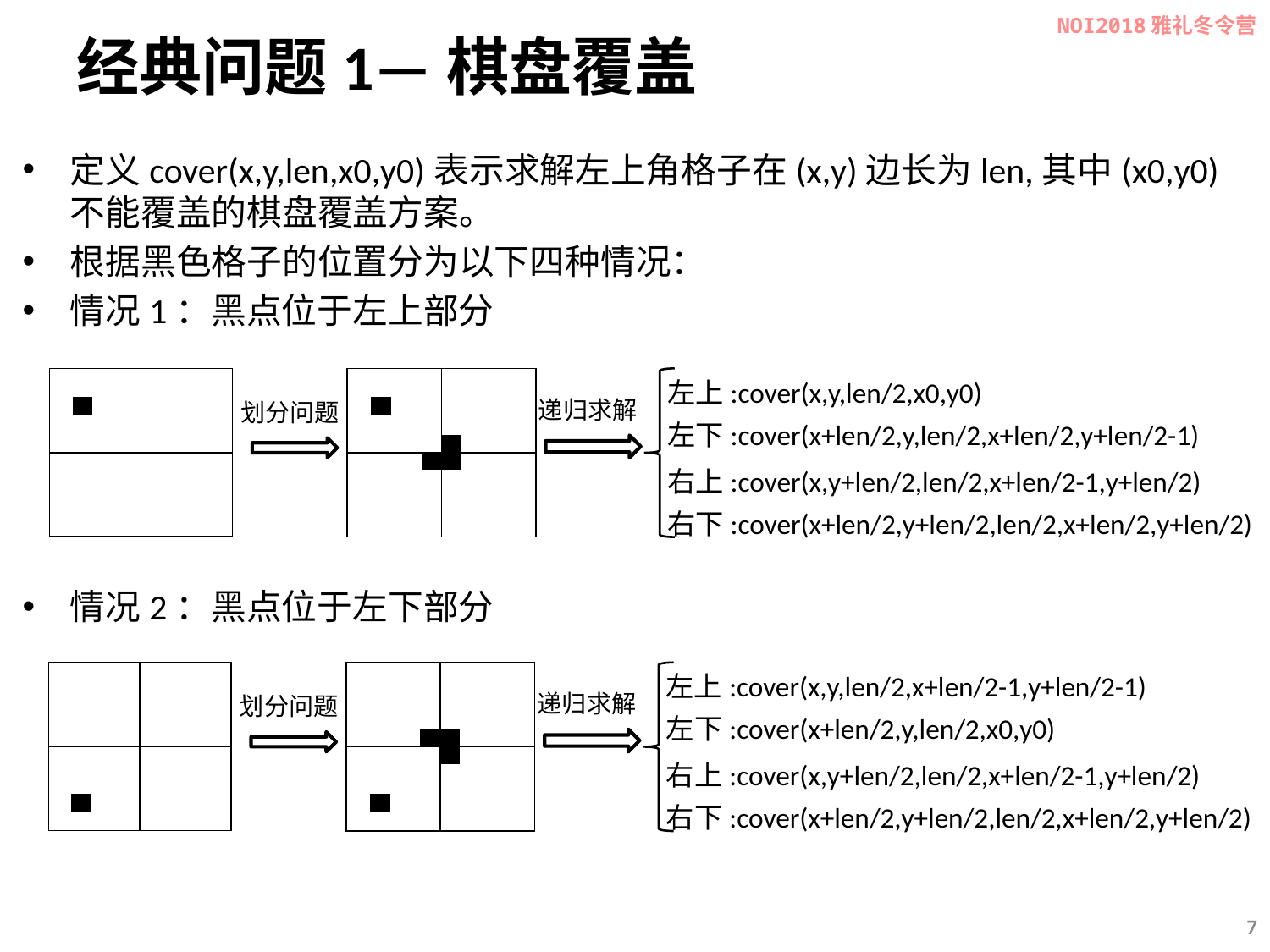

NOI2018雅礼冬令营
# 经典问题1—棋盘覆盖
定义cover(x,y,len,x0,y0)表示求解左上角格子在(x,y)边长为len,其中(x0,y0)不能覆盖的棋盘覆盖方案。
根据黑色格子的位置分为以下四种情况：
情况1：黑点位于左上部分

情况2：黑点位于左下部分

左上:cover(x,y,len/2,x0,y0)
划分问题

左下:cover(x+len/2,y,len/2,x+len/2,y+len/2-1)
右上:cover(x,y+len/2,len/2,x+len/2-1,y+len/2)
右下:cover(x+len/2,y+len/2,len/2,x+len/2,y+len/2)

递归求解

左上:cover(x,y,len/2,x+len/2-1,y+len/2-1)
划分问题

左下:cover(x+len/2,y,len/2,x0,y0)
右上:cover(x,y+len/2,len/2,x+len/2-1,y+len/2)
右下:cover(x+len/2,y+len/2,len/2,x+len/2,y+len/2)

递归求解

7